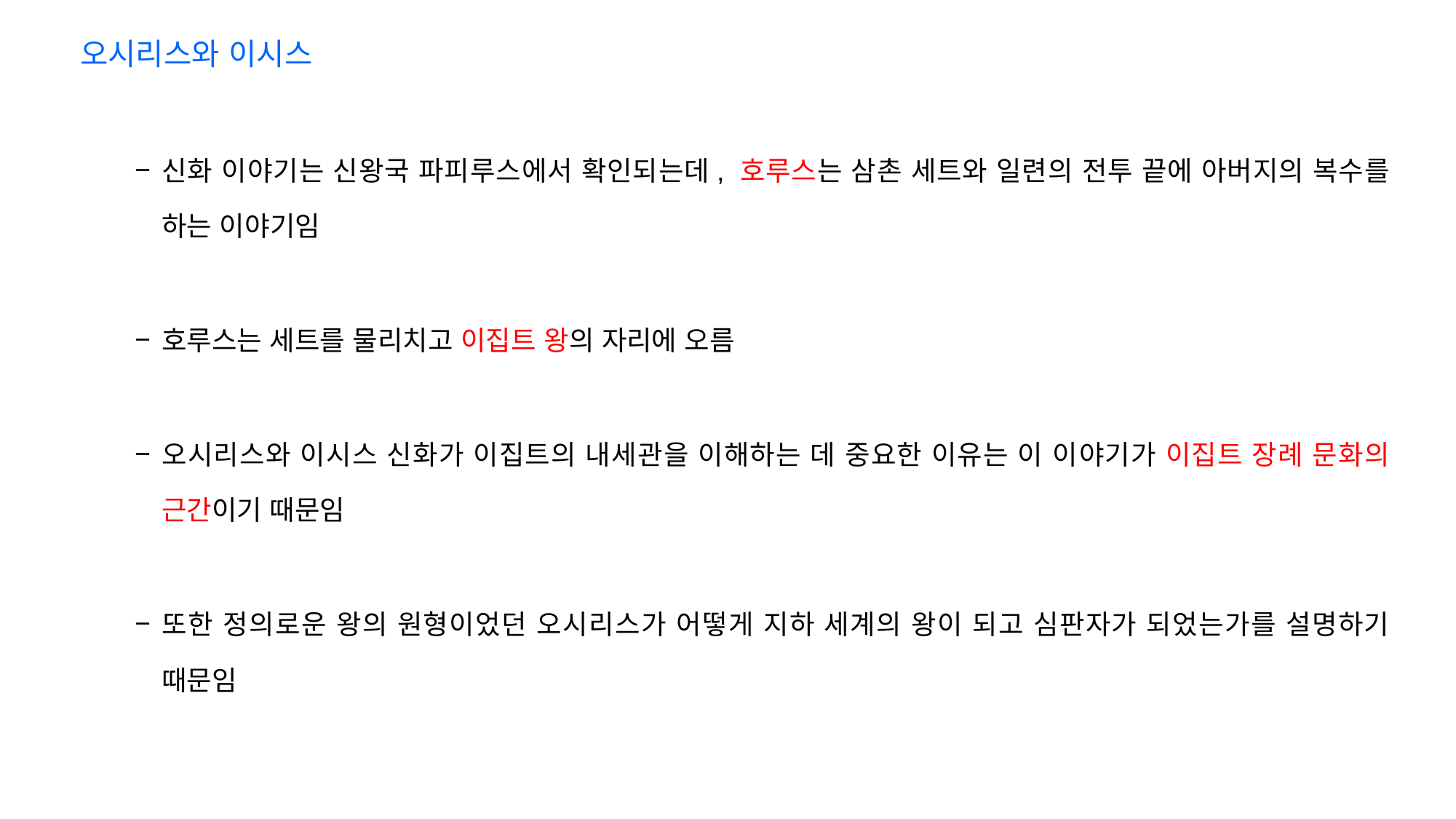

오시리스와 이시스

신화 이야기는 신왕국 파피루스에서 확인되는데, 호루스는 삼촌 세트와 일련의 전투 끝에 아버지의 복수를 하는 이야기임

호루스는 세트를 물리치고 이집트 왕의 자리에 오름

오시리스와 이시스 신화가 이집트의 내세관을 이해하는 데 중요한 이유는 이 이야기가 이집트 장례 문화의 근간이기 때문임

또한 정의로운 왕의 원형이었던 오시리스가 어떻게 지하 세계의 왕이 되고 심판자가 되었는가를 설명하기 때문임